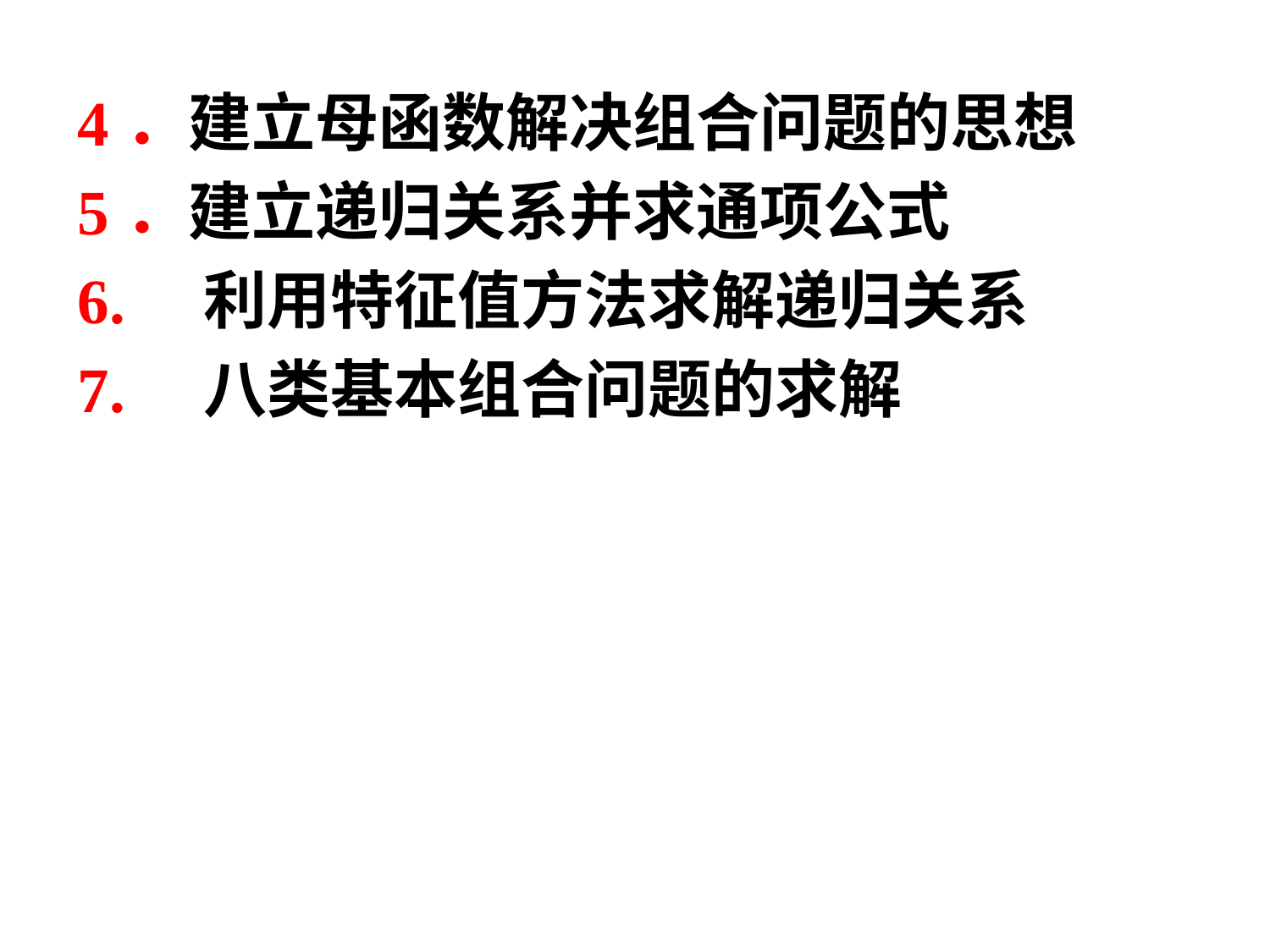

4．建立母函数解决组合问题的思想
5．建立递归关系并求通项公式
6.    利用特征值方法求解递归关系
7.    八类基本组合问题的求解